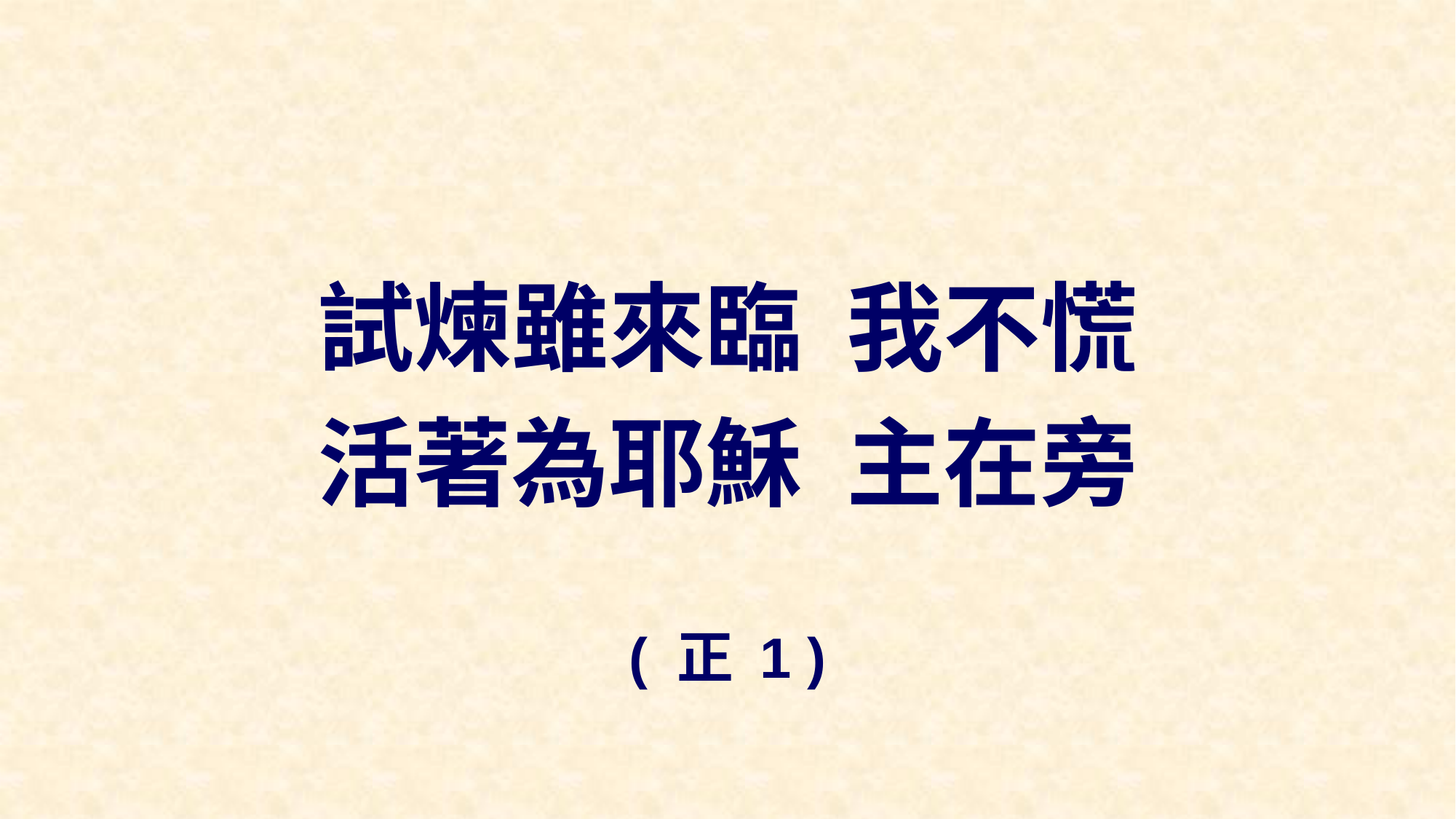

試煉雖來臨  我不慌
活著為耶穌  主在旁
( 正 1 )